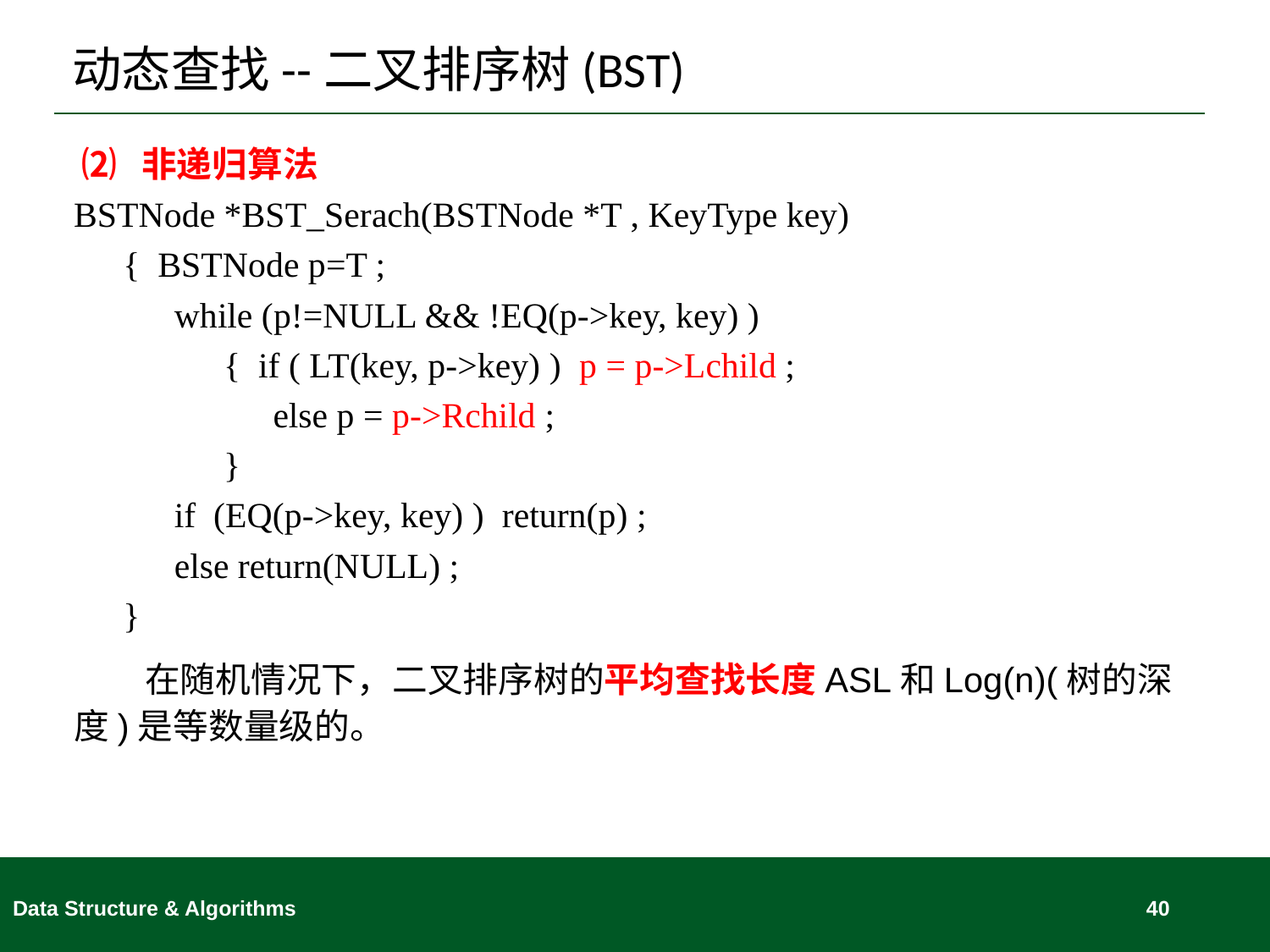

# 动态查找--二叉排序树(BST)
 ⑵  非递归算法
BSTNode *BST_Serach(BSTNode *T , KeyType key)
{  BSTNode p=T ;
while (p!=NULL && !EQ(p->key, key) )
{  if ( LT(key, p->key) )  p = p->Lchild ;
else p = p->Rchild ;
}
if  (EQ(p->key, key) )  return(p) ;
else return(NULL) ;
}
        在随机情况下，二叉排序树的平均查找长度ASL和Log(n)(树的深度)是等数量级的。
Data Structure & Algorithms
40